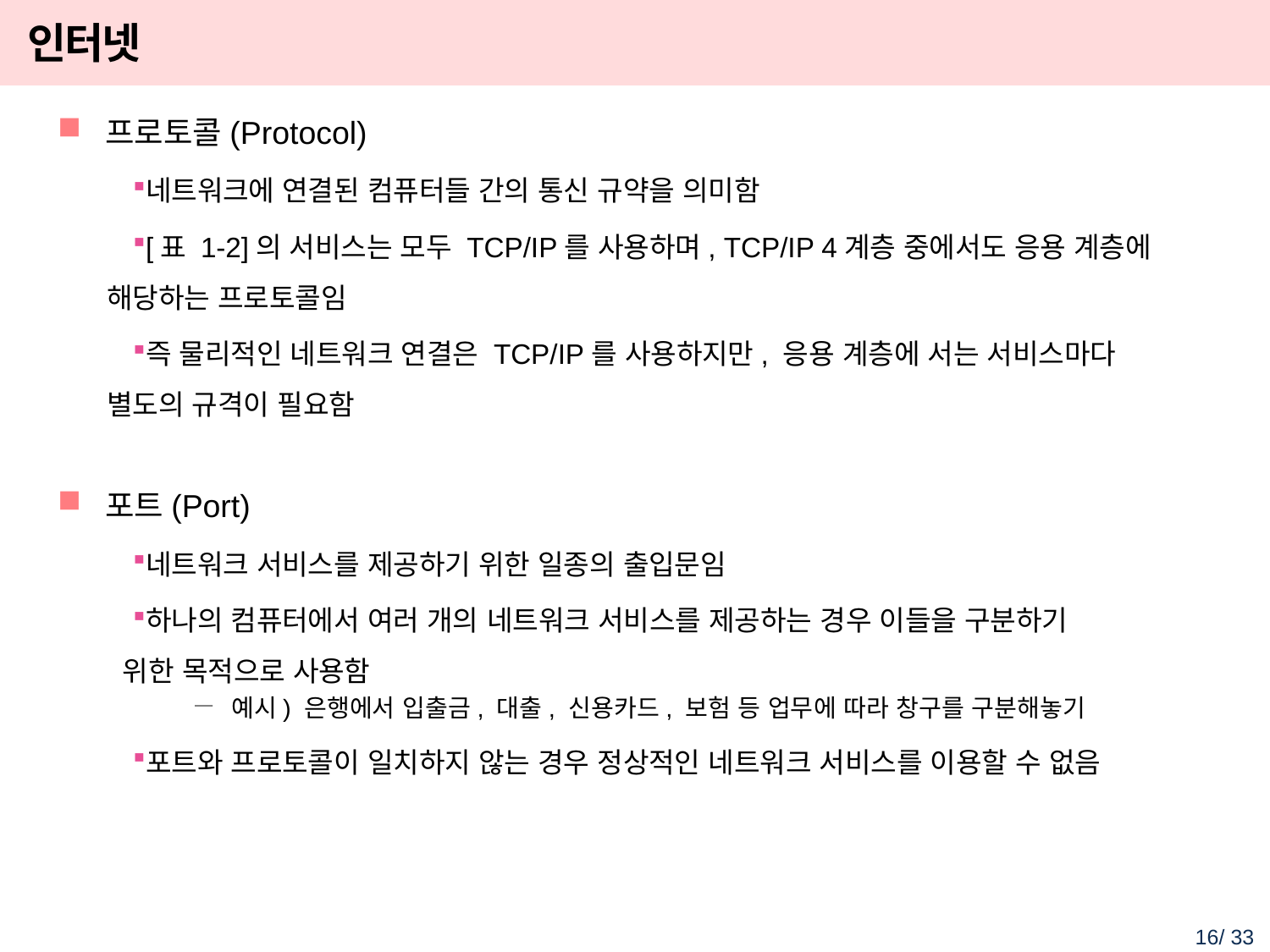

# 인터넷
프로토콜(Protocol)
네트워크에 연결된 컴퓨터들 간의 통신 규약을 의미함
[표 1-2]의 서비스는 모두 TCP/IP를 사용하며, TCP/IP 4계층 중에서도 응용 계층에 해당하는 프로토콜임
즉 물리적인 네트워크 연결은 TCP/IP를 사용하지만, 응용 계층에 서는 서비스마다 별도의 규격이 필요함

포트(Port)
네트워크 서비스를 제공하기 위한 일종의 출입문임
하나의 컴퓨터에서 여러 개의 네트워크 서비스를 제공하는 경우 이들을 구분하기
  위한 목적으로 사용함
예시) 은행에서 입출금, 대출, 신용카드, 보험 등 업무에 따라 창구를 구분해놓기
포트와 프로토콜이 일치하지 않는 경우 정상적인 네트워크 서비스를 이용할 수 없음